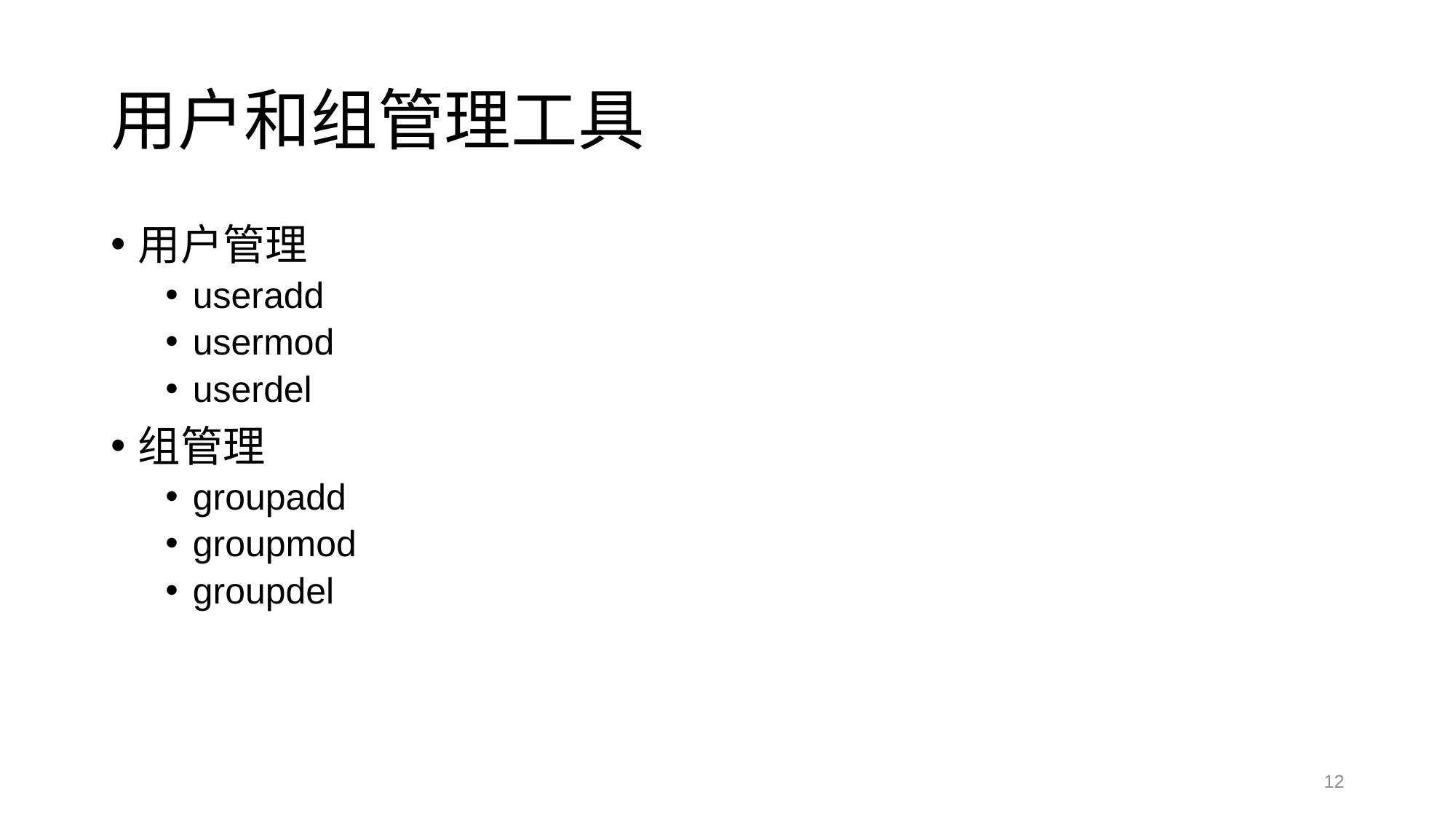

# 用户和组管理工具
用户管理
useradd
usermod
userdel
组管理
groupadd
groupmod
groupdel
12